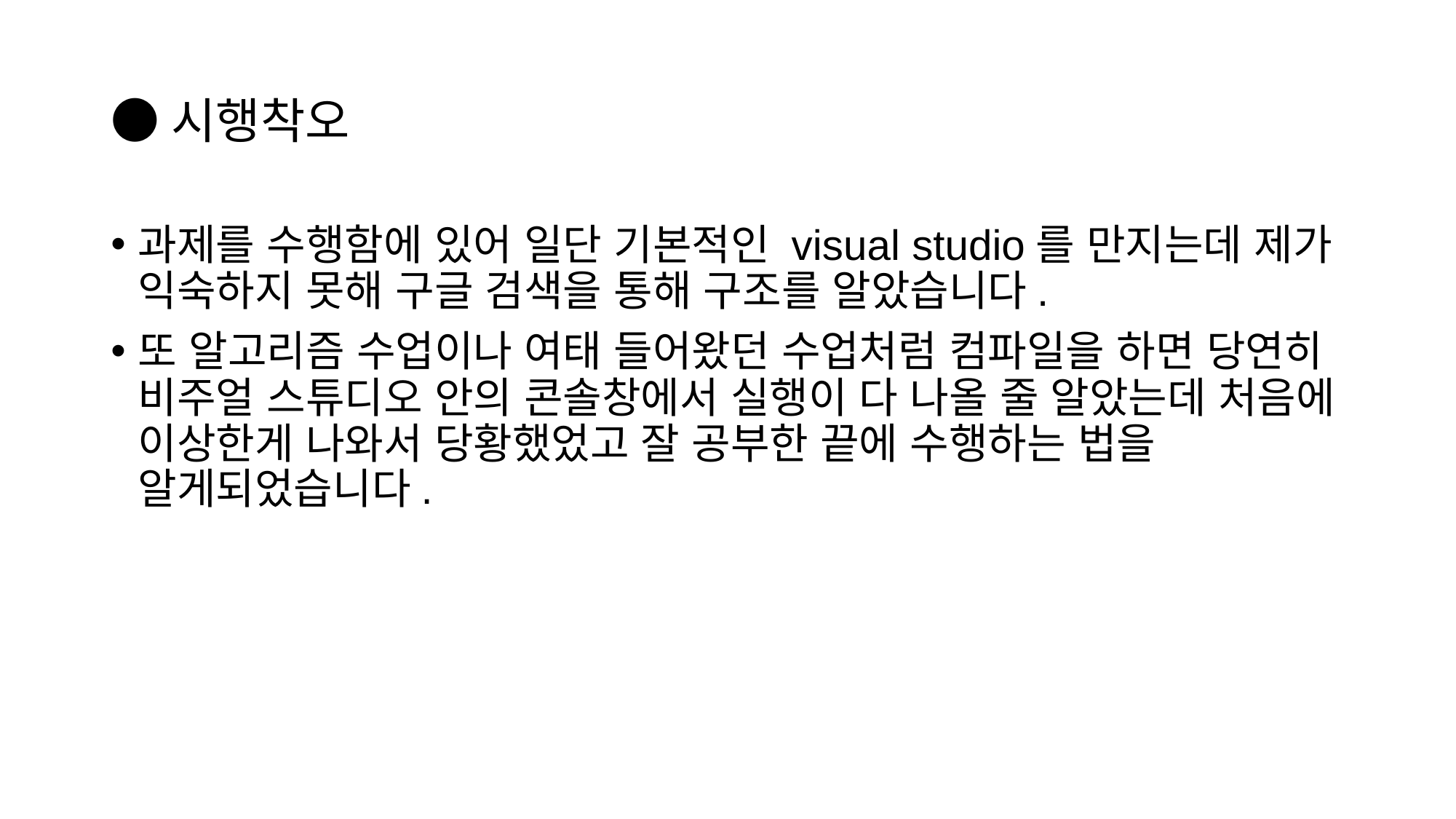

# ●시행착오
과제를 수행함에 있어 일단 기본적인 visual studio를 만지는데 제가 익숙하지 못해 구글 검색을 통해 구조를 알았습니다.
또 알고리즘 수업이나 여태 들어왔던 수업처럼 컴파일을 하면 당연히 비주얼 스튜디오 안의 콘솔창에서 실행이 다 나올 줄 알았는데 처음에 이상한게 나와서 당황했었고 잘 공부한 끝에 수행하는 법을 알게되었습니다.